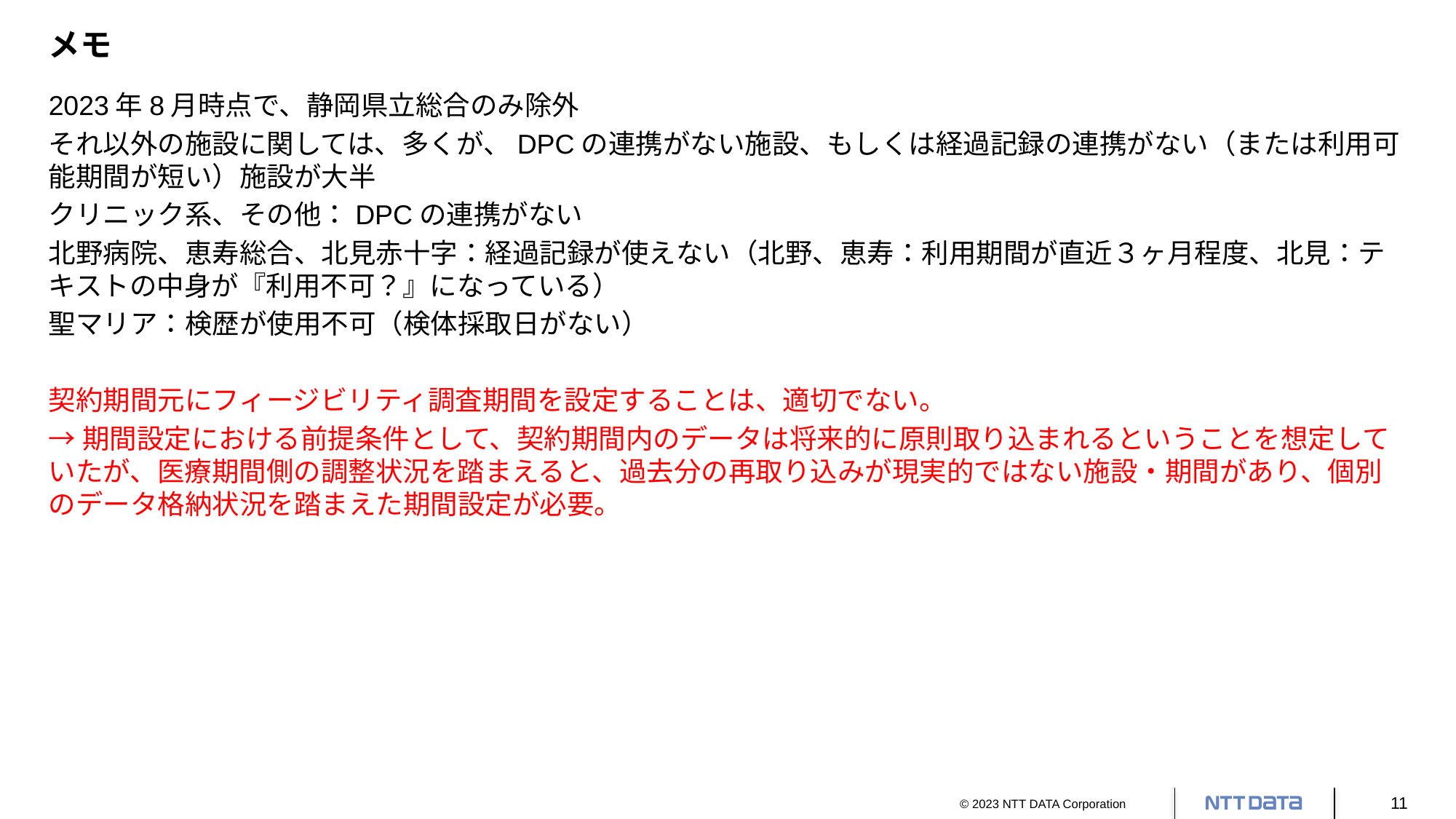

# メモ
2023年8月時点で、静岡県立総合のみ除外
それ以外の施設に関しては、多くが、DPCの連携がない施設、もしくは経過記録の連携がない（または利用可能期間が短い）施設が大半
クリニック系、その他：DPCの連携がない
北野病院、恵寿総合、北見赤十字：経過記録が使えない（北野、恵寿：利用期間が直近３ヶ月程度、北見：テキストの中身が『利用不可？』になっている）
聖マリア：検歴が使用不可（検体採取日がない）

契約期間元にフィージビリティ調査期間を設定することは、適切でない。
→期間設定における前提条件として、契約期間内のデータは将来的に原則取り込まれるということを想定していたが、医療期間側の調整状況を踏まえると、過去分の再取り込みが現実的ではない施設・期間があり、個別のデータ格納状況を踏まえた期間設定が必要。